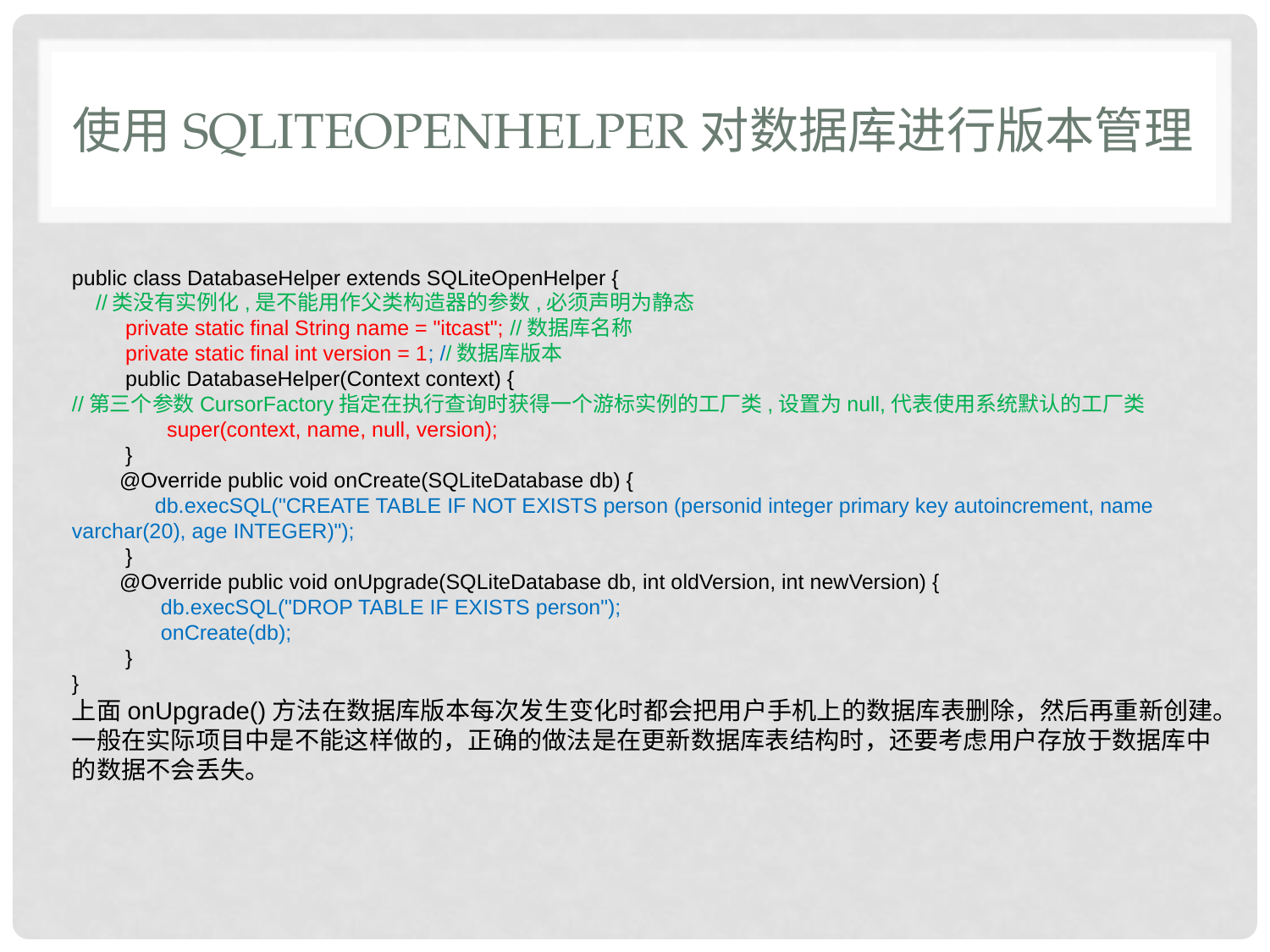

# 使用SQLiteOpenHelper对数据库进行版本管理
public class DatabaseHelper extends SQLiteOpenHelper {
    //类没有实例化,是不能用作父类构造器的参数,必须声明为静态
         private static final String name = "itcast"; //数据库名称
         private static final int version = 1; //数据库版本
         public DatabaseHelper(Context context) {
//第三个参数CursorFactory指定在执行查询时获得一个游标实例的工厂类,设置为null,代表使用系统默认的工厂类
                super(context, name, null, version);
         }
        @Override public void onCreate(SQLiteDatabase db) {
              db.execSQL("CREATE TABLE IF NOT EXISTS person (personid integer primary key autoincrement, name varchar(20), age INTEGER)");
         }
        @Override public void onUpgrade(SQLiteDatabase db, int oldVersion, int newVersion) {
               db.execSQL("DROP TABLE IF EXISTS person");
               onCreate(db);
         }
}
上面onUpgrade()方法在数据库版本每次发生变化时都会把用户手机上的数据库表删除，然后再重新创建。一般在实际项目中是不能这样做的，正确的做法是在更新数据库表结构时，还要考虑用户存放于数据库中的数据不会丢失。